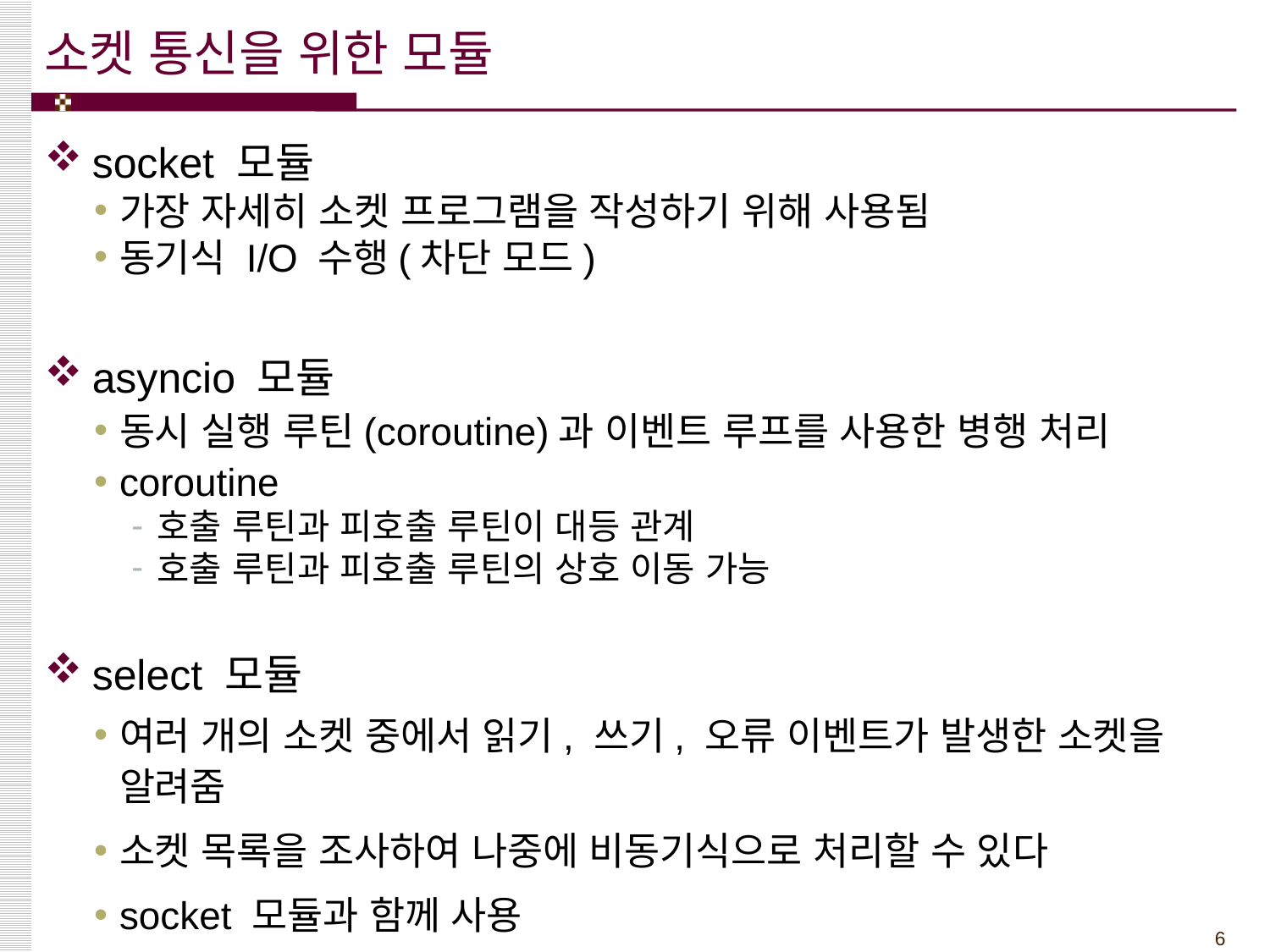

# 소켓 통신을 위한 모듈
socket 모듈
가장 자세히 소켓 프로그램을 작성하기 위해 사용됨
동기식 I/O 수행(차단 모드)

asyncio 모듈
동시 실행 루틴(coroutine)과 이벤트 루프를 사용한 병행 처리
coroutine
호출 루틴과 피호출 루틴이 대등 관계
호출 루틴과 피호출 루틴의 상호 이동 가능

select 모듈
여러 개의 소켓 중에서 읽기, 쓰기, 오류 이벤트가 발생한 소켓을 알려줌
소켓 목록을 조사하여 나중에 비동기식으로 처리할 수 있다
socket 모듈과 함께 사용